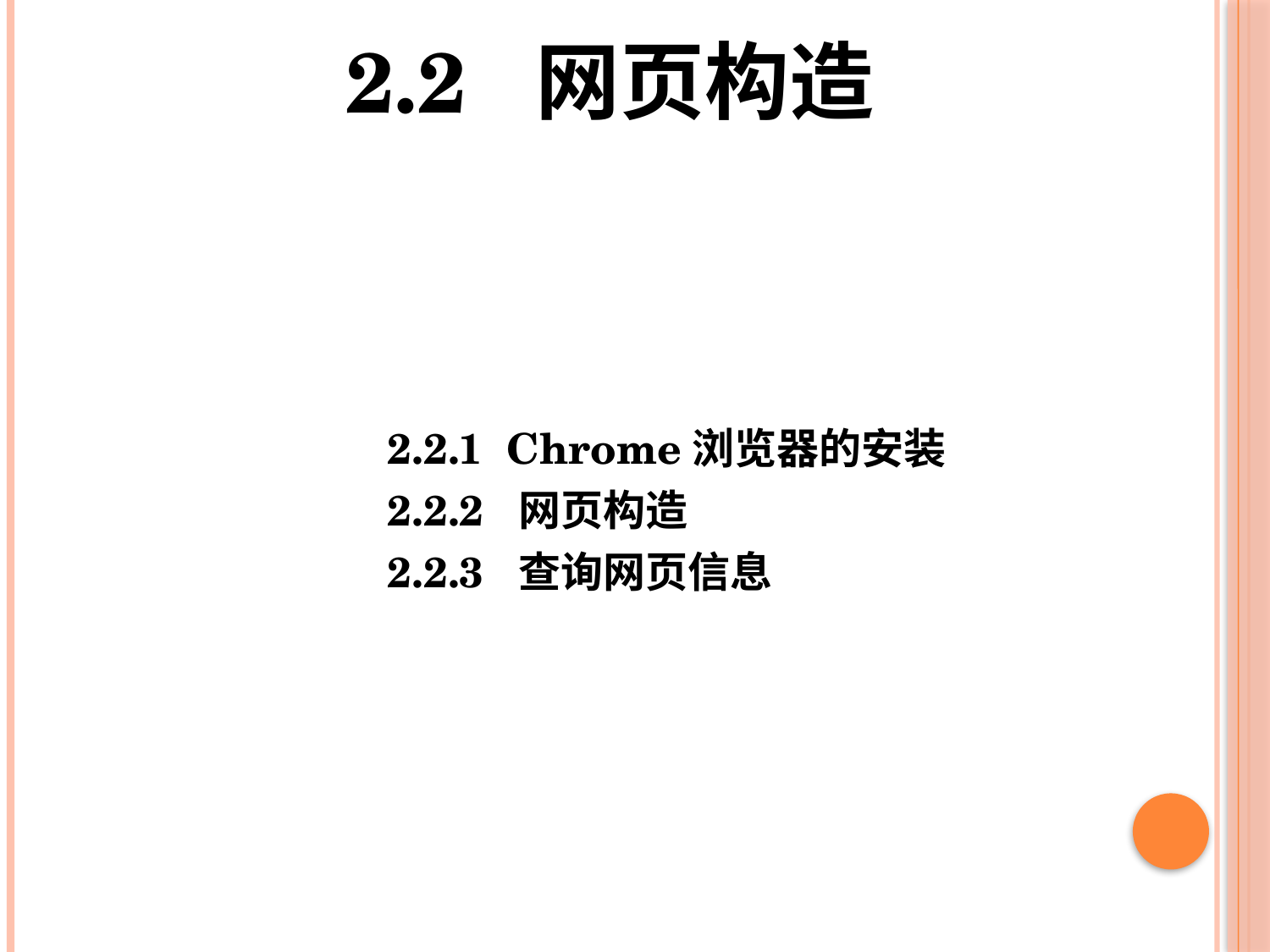

# 2.2  网页构造
2.2.1  Chrome浏览器的安装
2.2.2  网页构造
2.2.3  查询网页信息